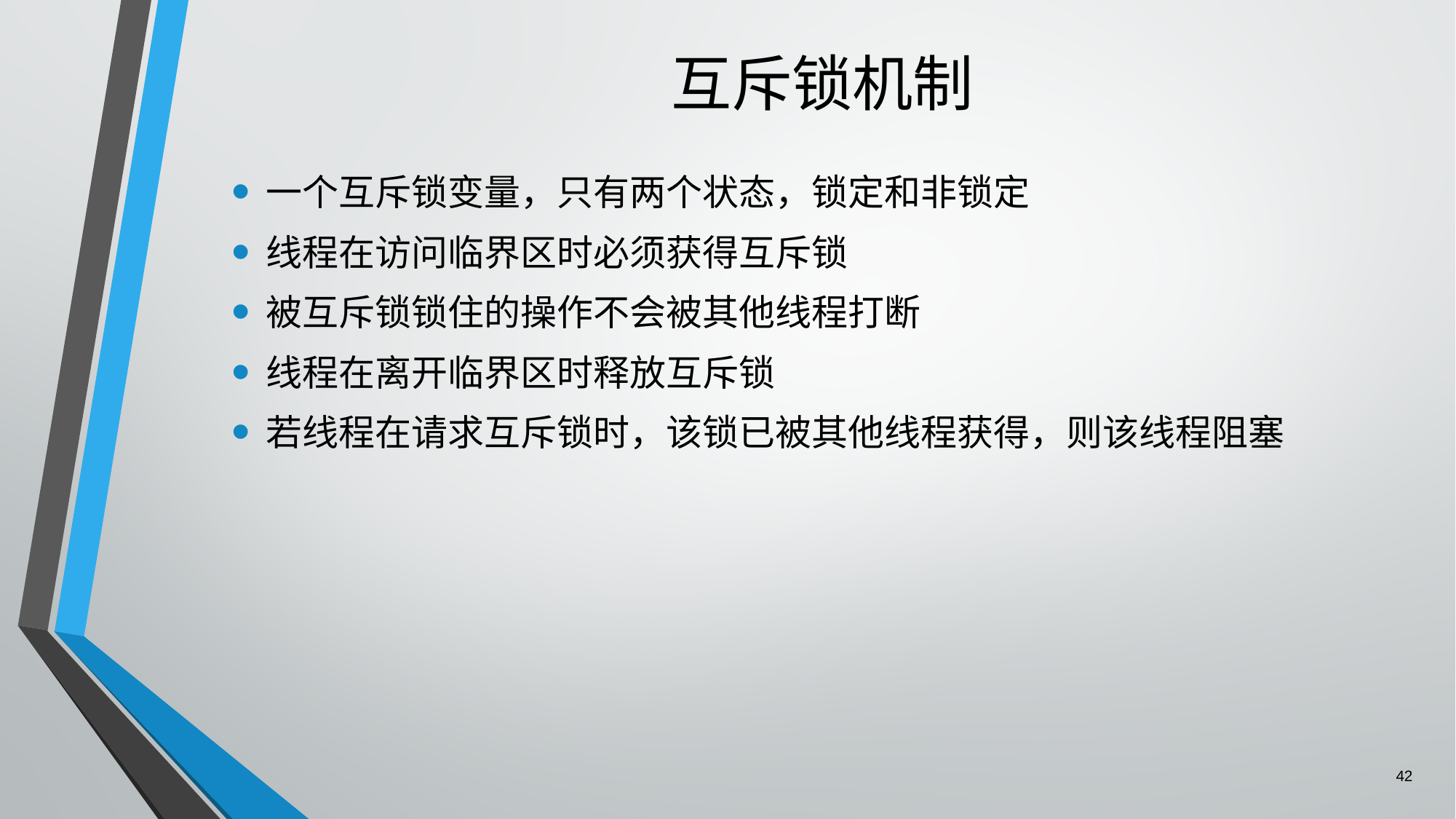

# 互斥锁机制
一个互斥锁变量，只有两个状态，锁定和非锁定
线程在访问临界区时必须获得互斥锁
被互斥锁锁住的操作不会被其他线程打断
线程在离开临界区时释放互斥锁
若线程在请求互斥锁时，该锁已被其他线程获得，则该线程阻塞

42